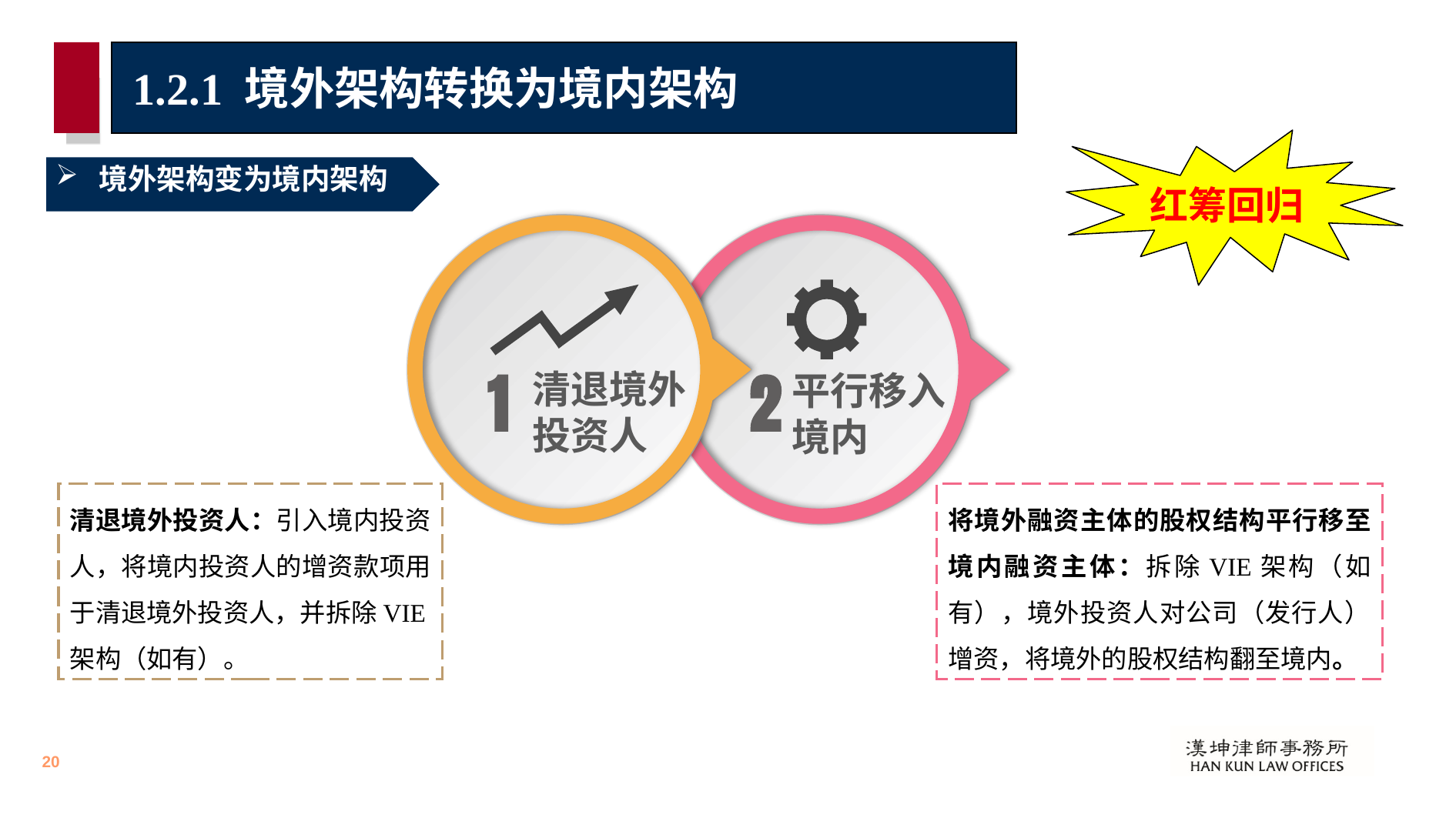

# 1.2.1 境外架构转换为境内架构
红筹回归

境外架构变为境内架构

1
2
清退境外投资人
平行移入境内
清退境外投资人：引入境内投资人，将境内投资人的增资款项用于清退境外投资人，并拆除VIE架构（如有）。
将境外融资主体的股权结构平行移至境内融资主体：拆除VIE架构（如有），境外投资人对公司（发行人）增资，将境外的股权结构翻至境内。